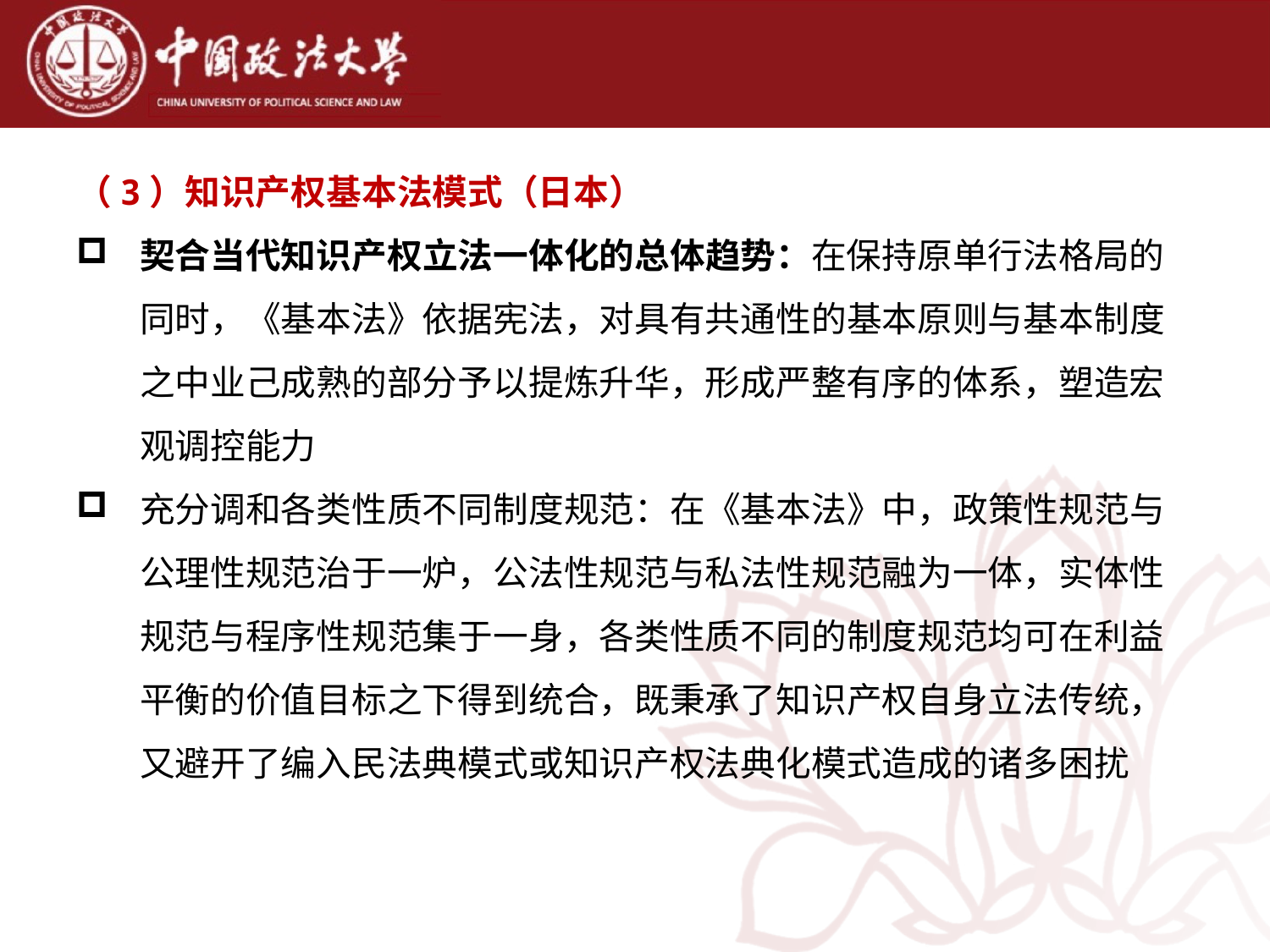

（3）知识产权基本法模式（日本）
契合当代知识产权立法一体化的总体趋势：在保持原单行法格局的同时，《基本法》依据宪法，对具有共通性的基本原则与基本制度之中业己成熟的部分予以提炼升华，形成严整有序的体系，塑造宏观调控能力
充分调和各类性质不同制度规范：在《基本法》中，政策性规范与公理性规范治于一炉，公法性规范与私法性规范融为一体，实体性规范与程序性规范集于一身，各类性质不同的制度规范均可在利益平衡的价值目标之下得到统合，既秉承了知识产权自身立法传统，又避开了编入民法典模式或知识产权法典化模式造成的诸多困扰